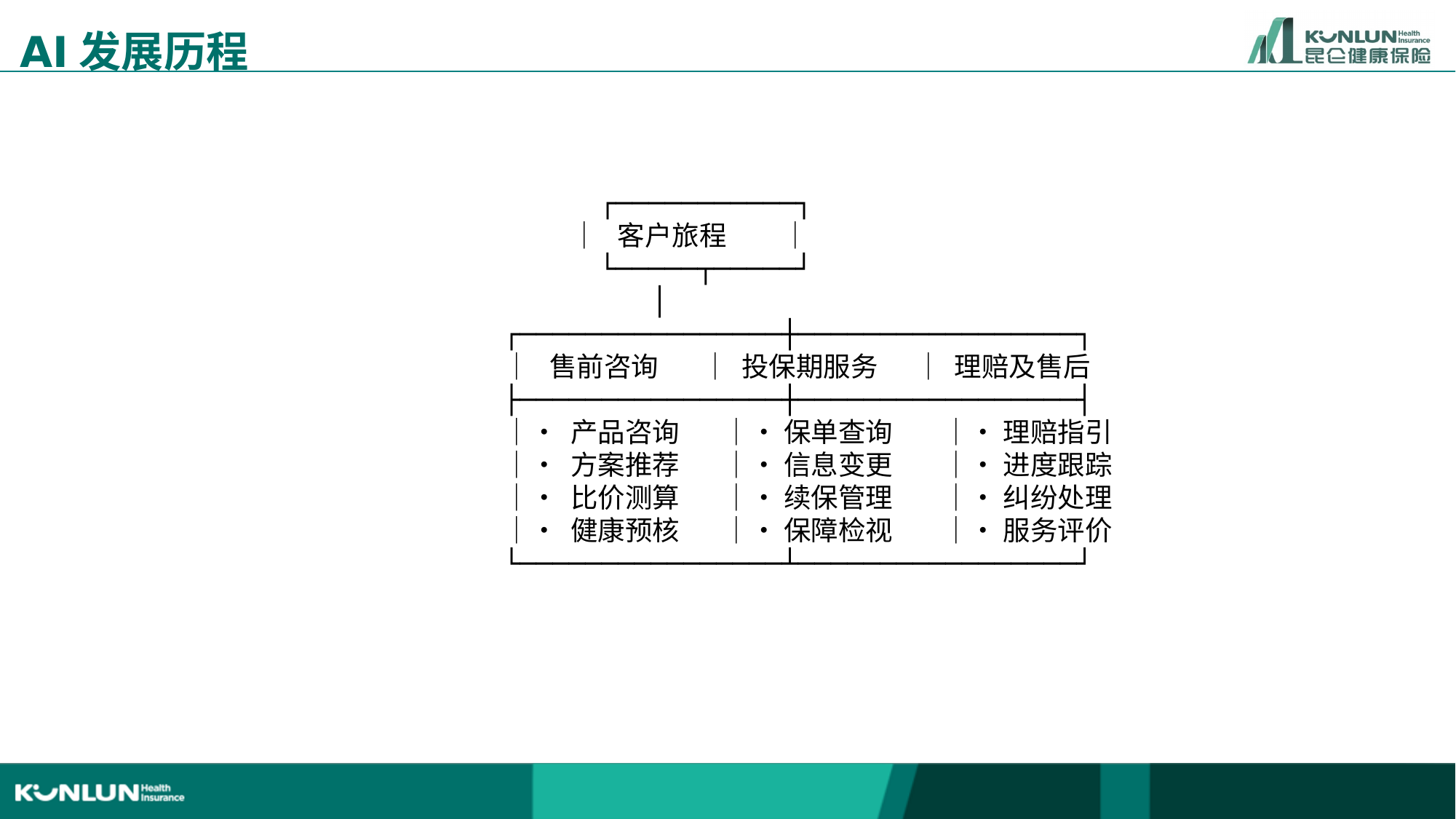

# AI发展历程

           ┌───────────┐
           │  客户旅程         │
           └─────┬─────┘
                 │
┌────────────────┼─────────────────┐
│  售前咨询       │  投保期服务      │  理赔及售后
├────────────────┼─────────────────┤
│• 产品咨询       │• 保单查询        │• 理赔指引
│• 方案推荐       │• 信息变更        │• 进度跟踪
│• 比价测算       │• 续保管理        │• 纠纷处理
│• 健康预核       │• 保障检视        │• 服务评价
└────────────────┴─────────────────┘